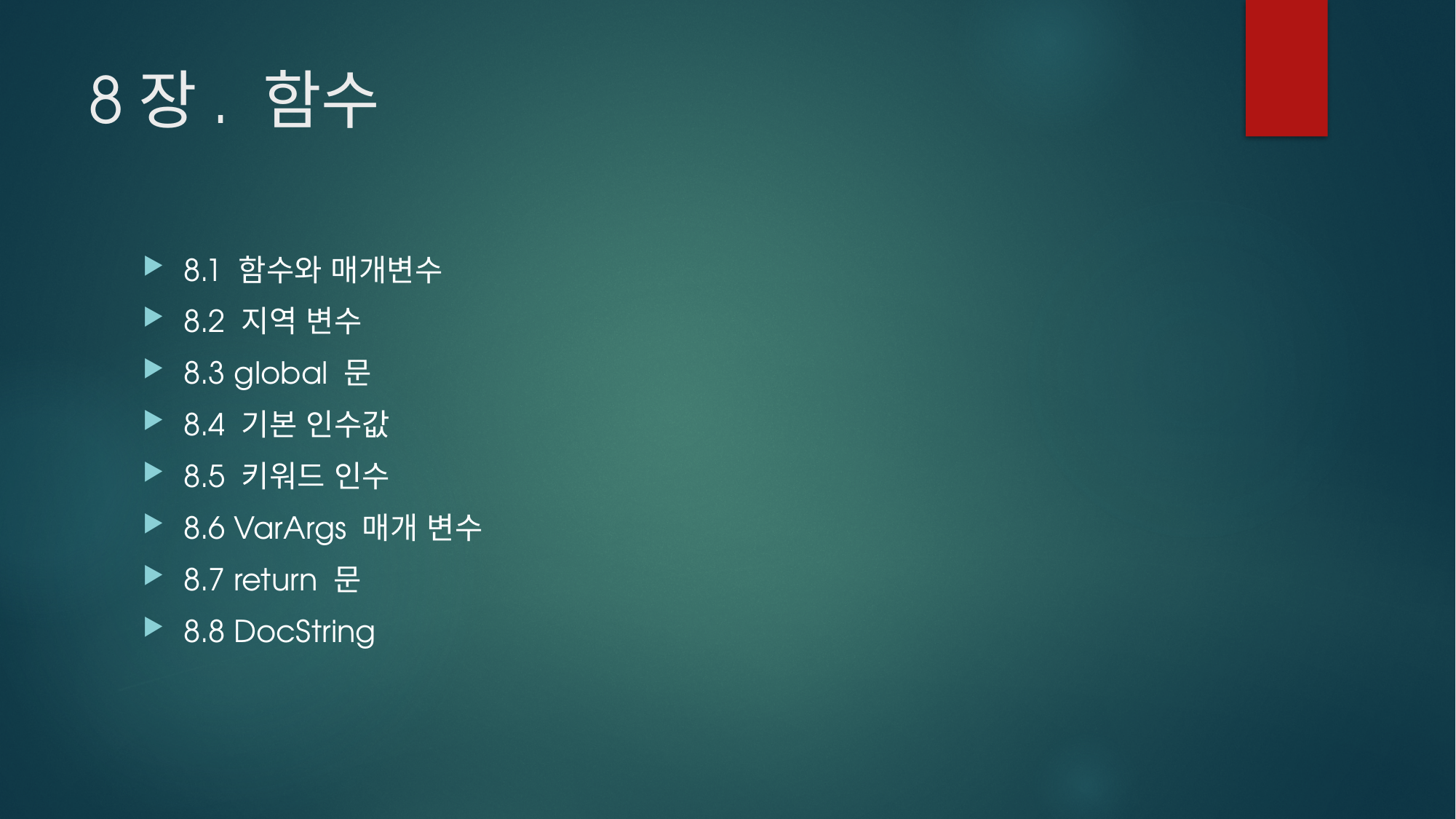

# 8장. 함수
8.1 함수와 매개변수
8.2 지역 변수
8.3 global 문
8.4 기본 인수값
8.5 키워드 인수
8.6 VarArgs 매개 변수
8.7 return 문
8.8 DocString